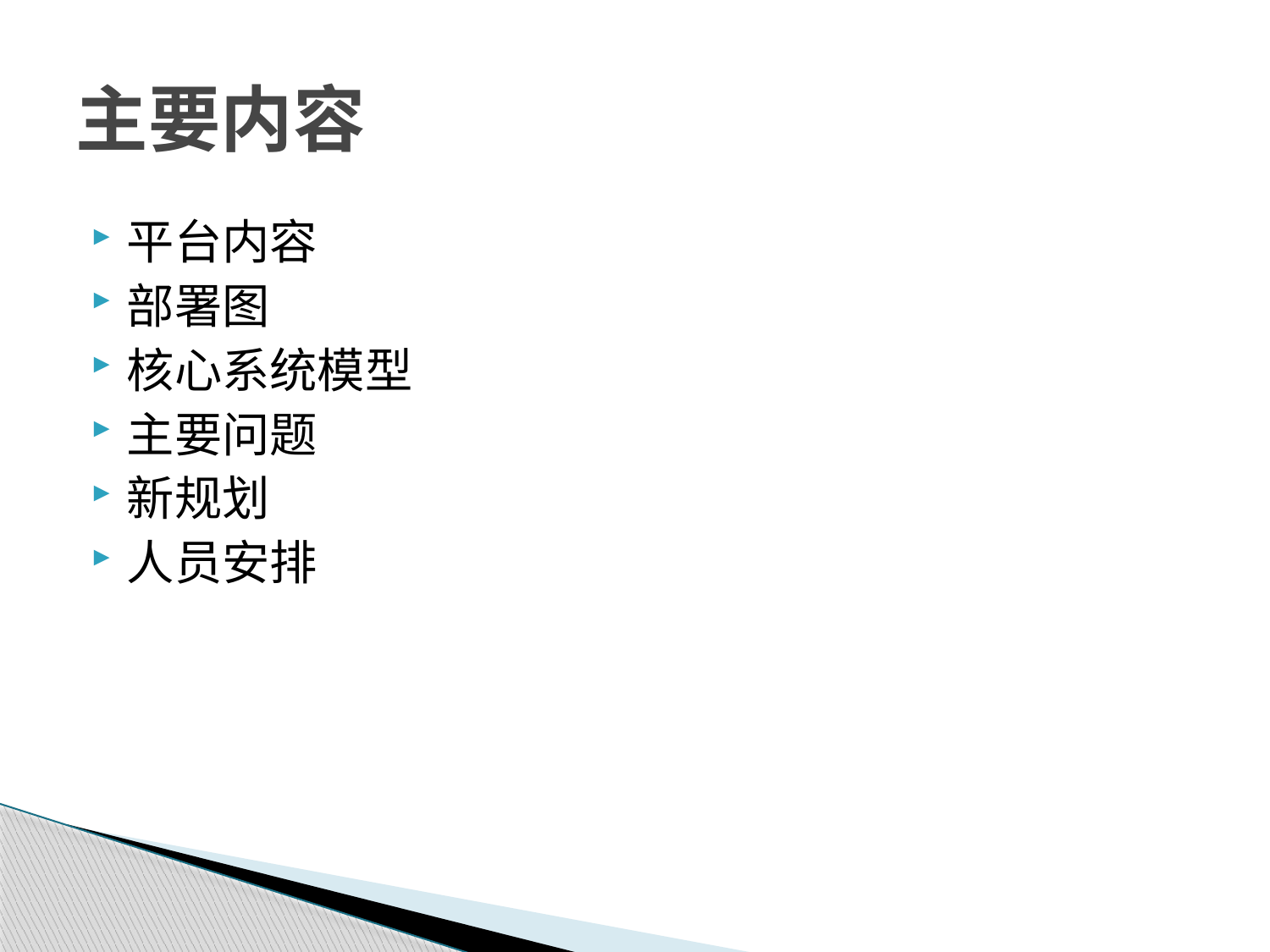

# 主要内容
平台内容
部署图
核心系统模型
主要问题
新规划
人员安排